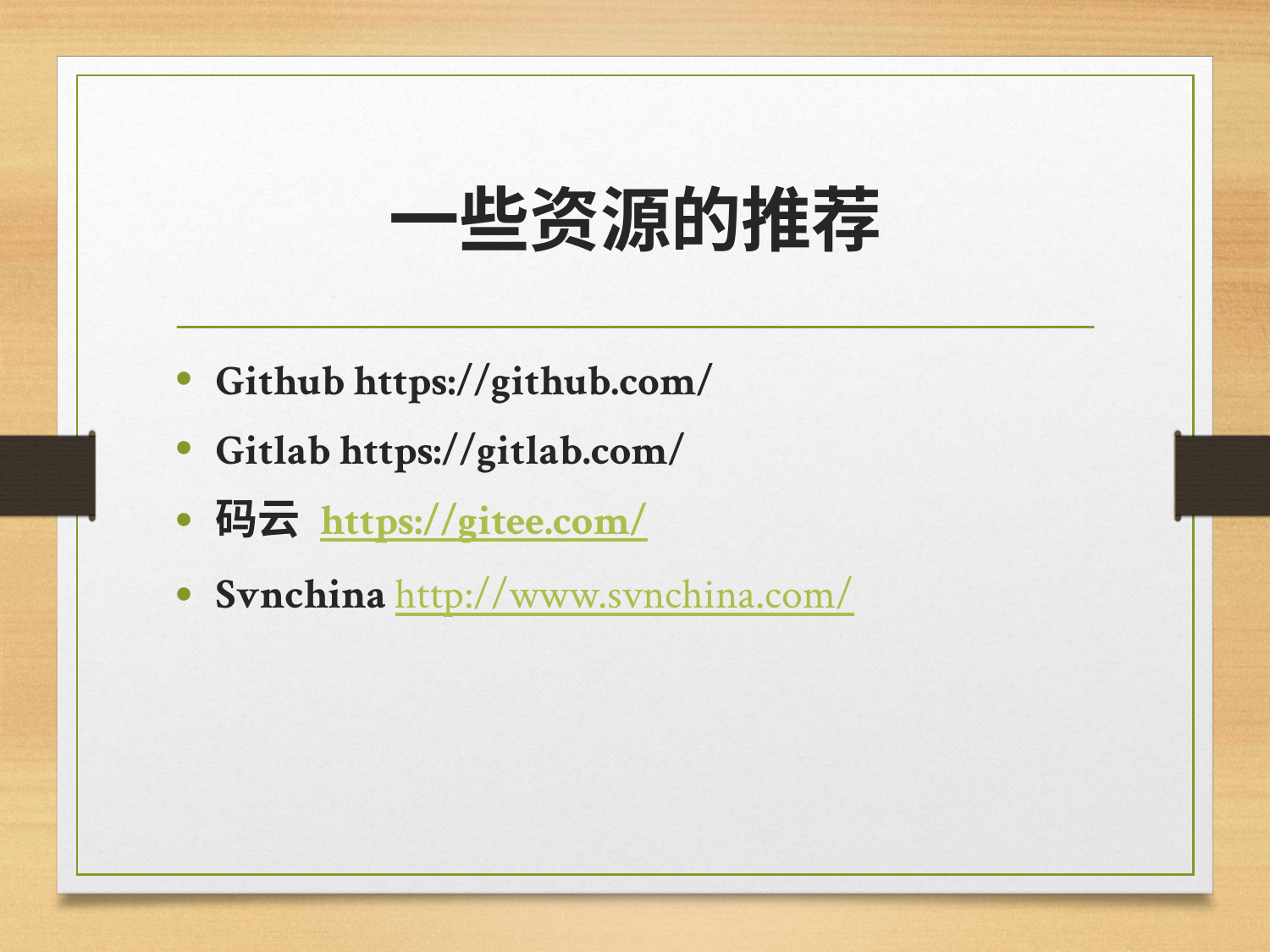

# 一些资源的推荐
Github https://github.com/
Gitlab https://gitlab.com/
码云 https://gitee.com/
Svnchina http://www.svnchina.com/